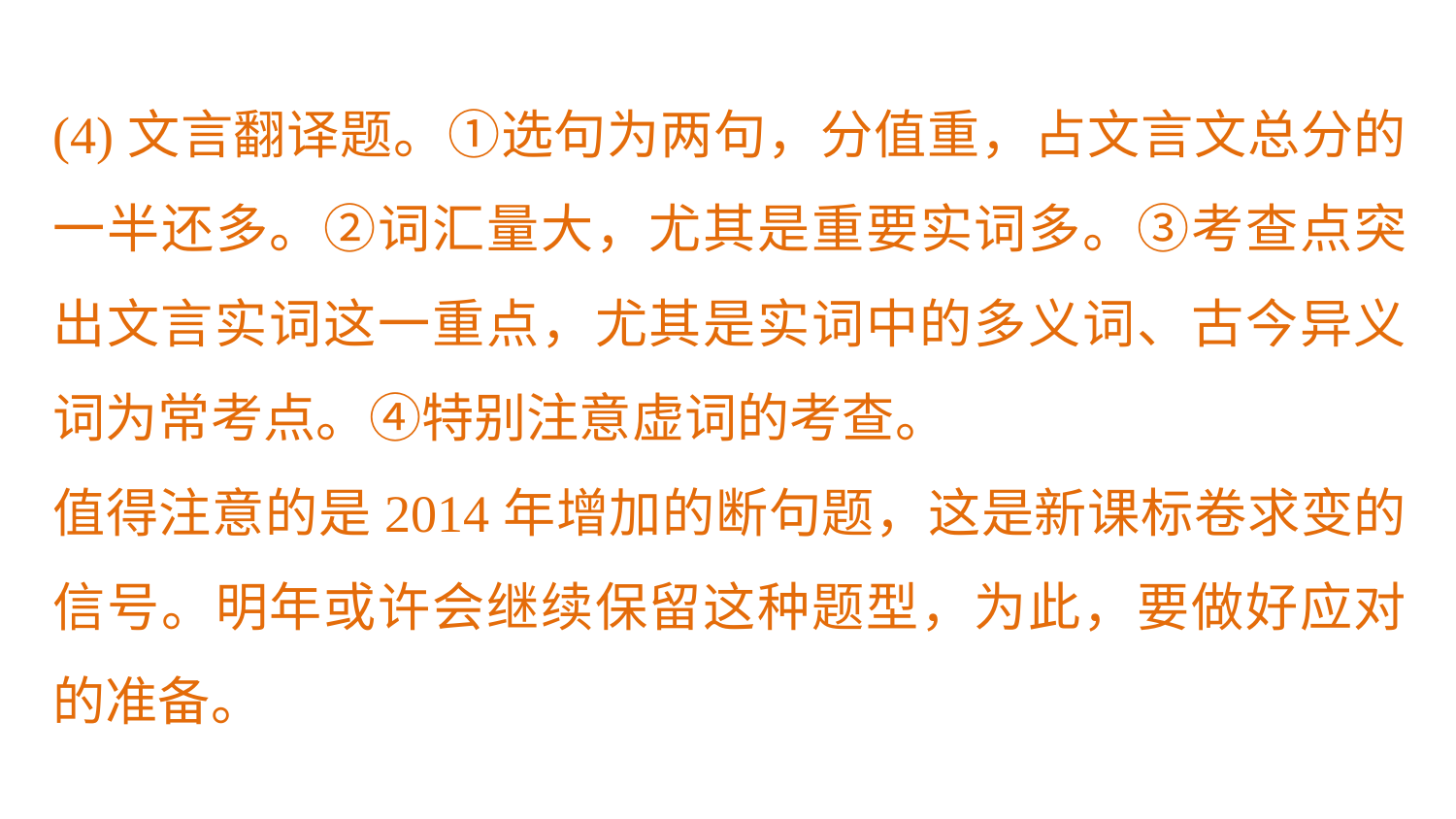

(4)文言翻译题。①选句为两句，分值重，占文言文总分的一半还多。②词汇量大，尤其是重要实词多。③考查点突出文言实词这一重点，尤其是实词中的多义词、古今异义词为常考点。④特别注意虚词的考查。
值得注意的是2014年增加的断句题，这是新课标卷求变的信号。明年或许会继续保留这种题型，为此，要做好应对的准备。